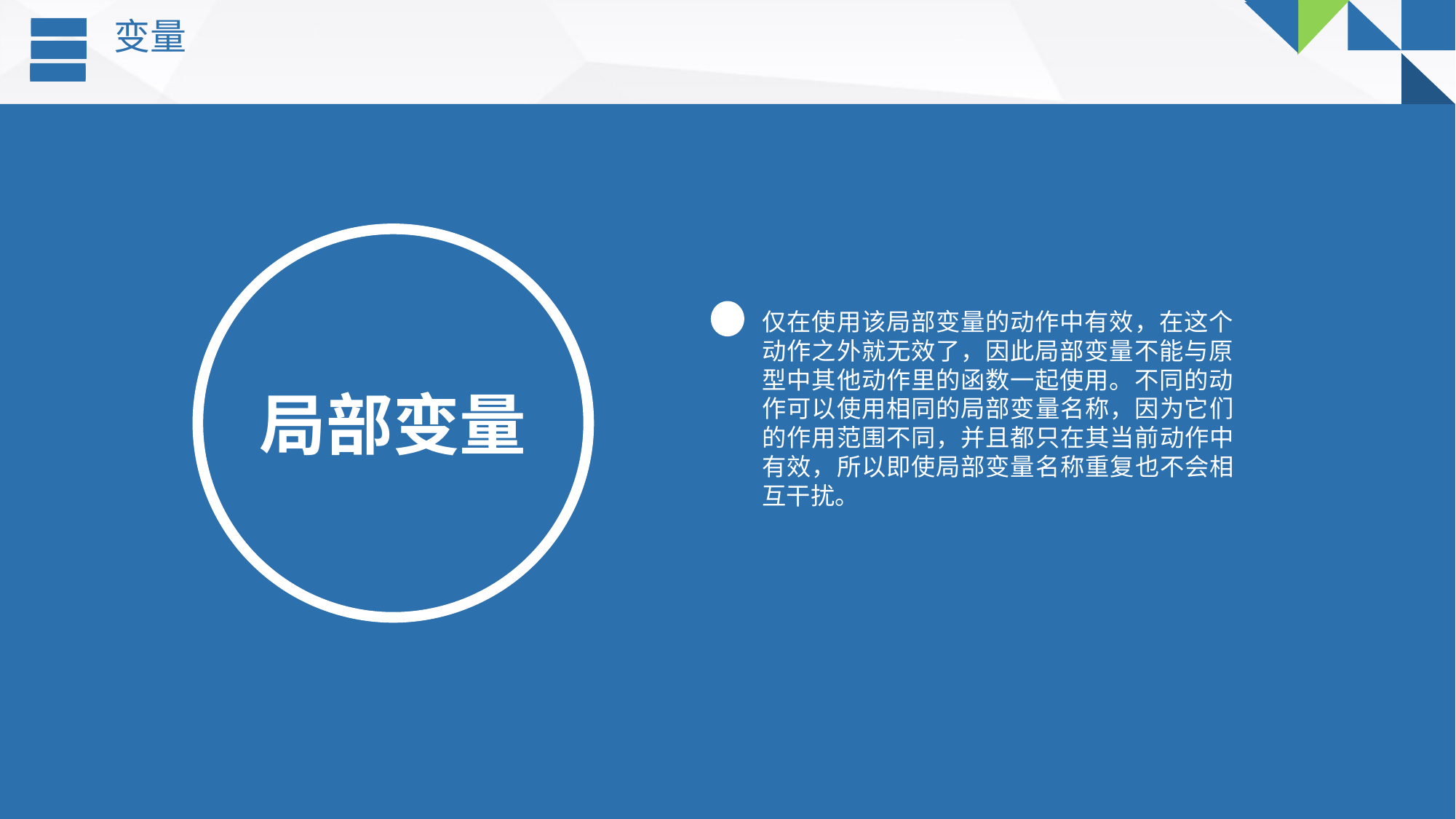

变量

仅在使用该局部变量的动作中有效，在这个动作之外就无效了，因此局部变量不能与原型中其他动作里的函数一起使用。不同的动作可以使用相同的局部变量名称，因为它们的作用范围不同，并且都只在其当前动作中有效，所以即使局部变量名称重复也不会相互干扰。
局部变量